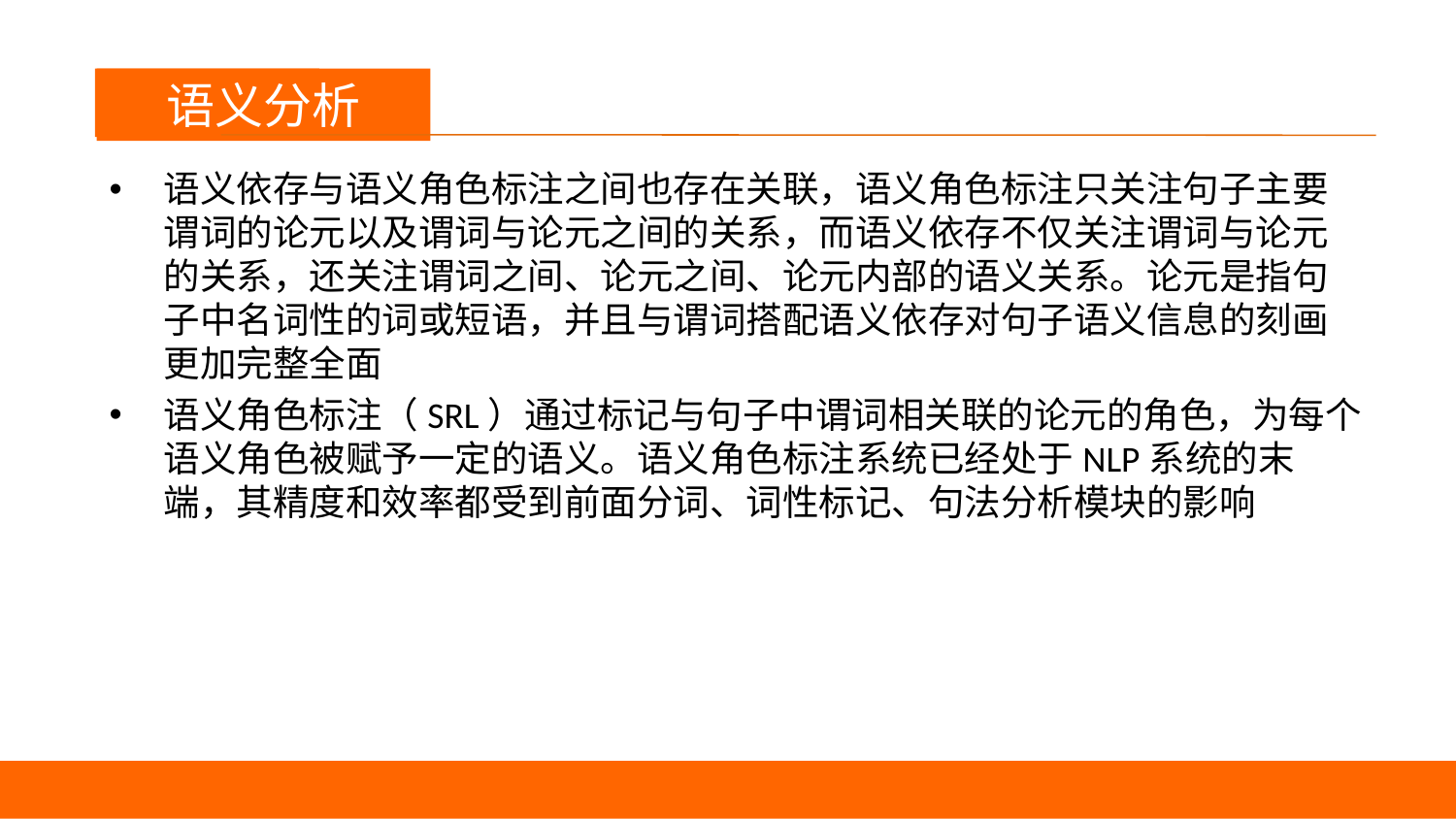

语义分析
语义依存与语义角色标注之间也存在关联，语义角色标注只关注句子主要谓词的论元以及谓词与论元之间的关系，而语义依存不仅关注谓词与论元的关系，还关注谓词之间、论元之间、论元内部的语义关系。论元是指句子中名词性的词或短语，并且与谓词搭配语义依存对句子语义信息的刻画更加完整全面
语义角色标注（SRL）通过标记与句子中谓词相关联的论元的角色，为每个语义角色被赋予一定的语义。语义角色标注系统已经处于NLP系统的末端，其精度和效率都受到前面分词、词性标记、句法分析模块的影响